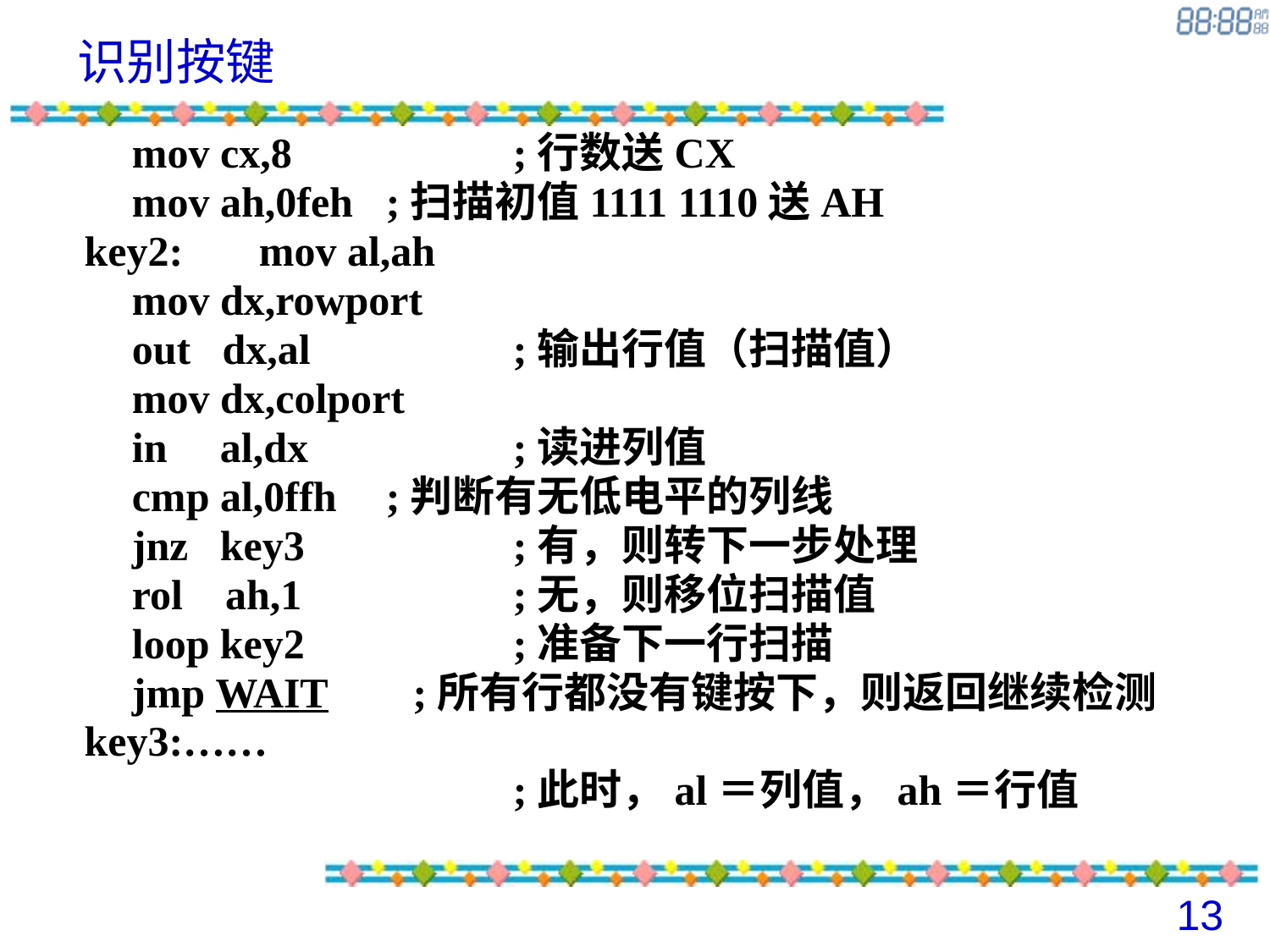

# 识别按键
	mov cx,8		;行数送CX
	mov ah,0feh	;扫描初值1111 1110送AH
key2:	mov al,ah
	mov dx,rowport
	out   dx,al		;输出行值（扫描值）
	mov dx,colport
	in     al,dx		;读进列值
	cmp al,0ffh	;判断有无低电平的列线
	jnz   key3		;有，则转下一步处理
	rol    ah,1		;无，则移位扫描值
	loop key2		;准备下一行扫描
	jmp WAIT        ;所有行都没有键按下，则返回继续检测
key3:……
				;此时，al＝列值，ah＝行值